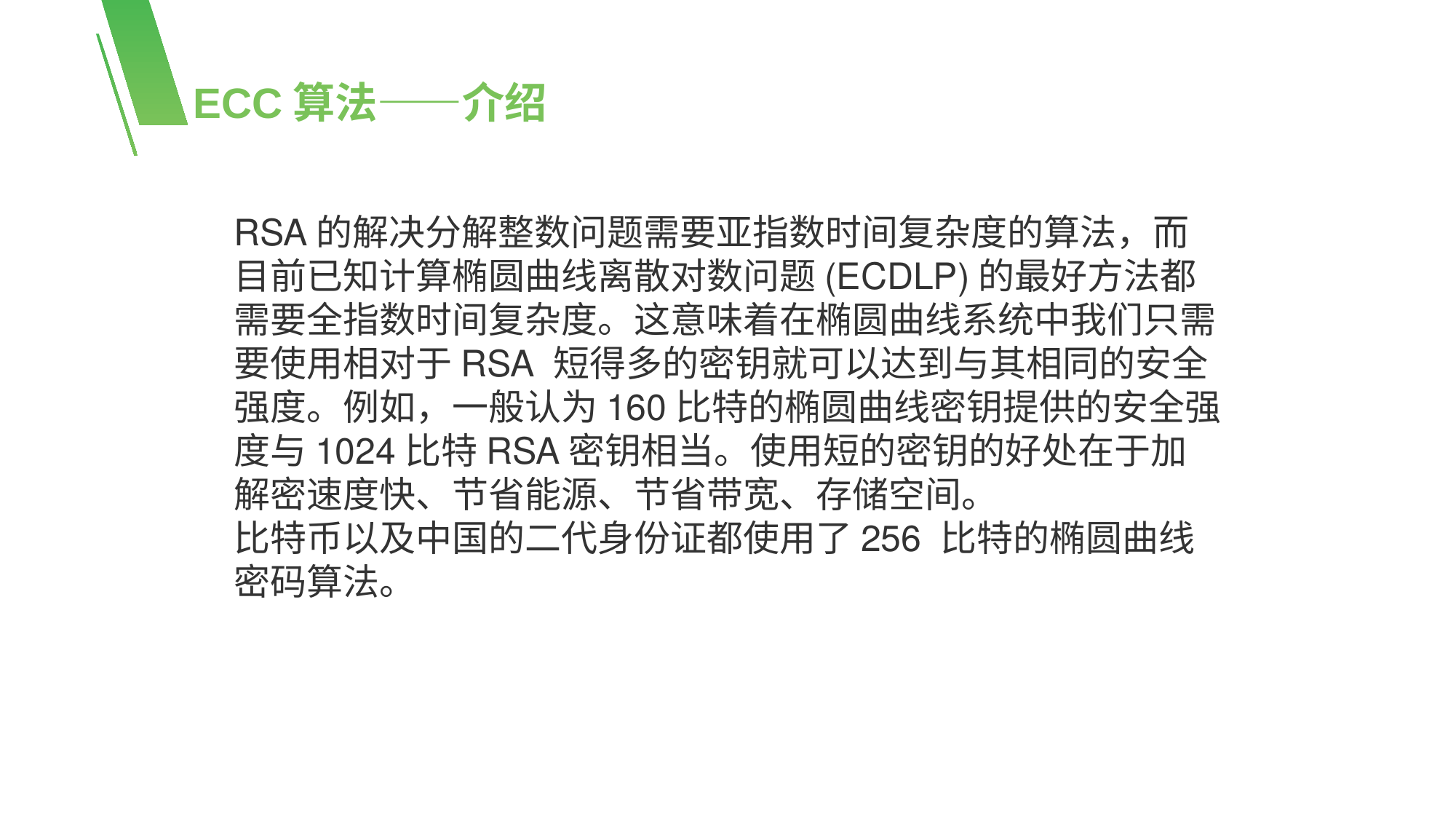

ECC算法——介绍
RSA的解决分解整数问题需要亚指数时间复杂度的算法，而目前已知计算椭圆曲线离散对数问题(ECDLP)的最好方法都需要全指数时间复杂度。这意味着在椭圆曲线系统中我们只需要使用相对于RSA 短得多的密钥就可以达到与其相同的安全强度。例如，一般认为160比特的椭圆曲线密钥提供的安全强度与1024比特RSA密钥相当。使用短的密钥的好处在于加解密速度快、节省能源、节省带宽、存储空间。
比特币以及中国的二代身份证都使用了256 比特的椭圆曲线密码算法。